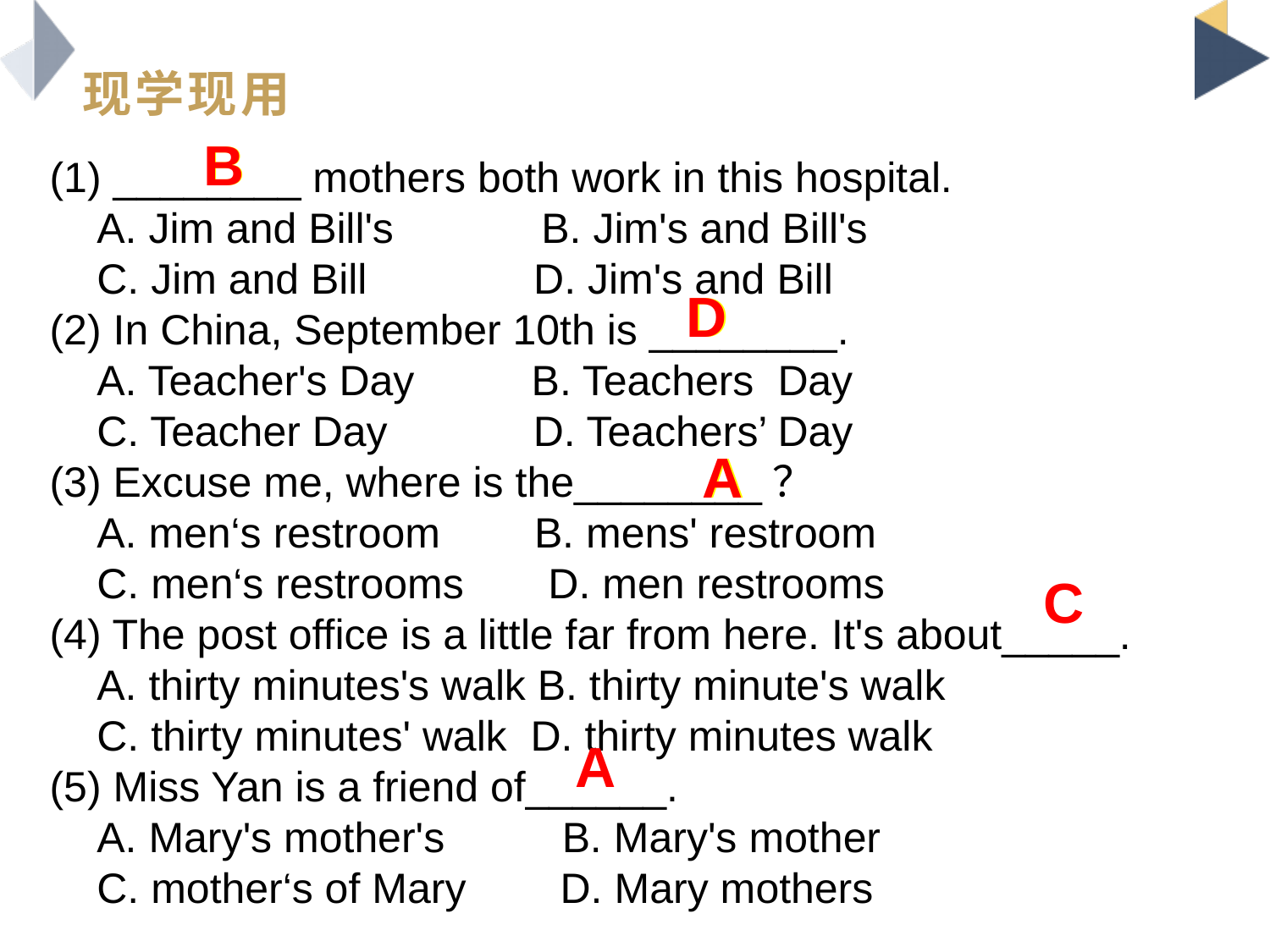

# 现学现用
B
B
(1) ________ mothers both work in this hospital.
    A. Jim and Bill's　　　B. Jim's and Bill's
    C. Jim and Bill　　　  D. Jim's and Bill
(2) In China, September 10th is ________.
    A. Teacher's Day 　　B. Teachers  Day
    C. Teacher Day 　　   D. Teachers’ Day
(3) Excuse me, where is the________？
    A. men‘s restroom 　  B. mens' restroom
    C. men‘s restrooms 　 D. men restrooms
(4) The post office is a little far from here. It's about_____.
    A. thirty minutes's walk B. thirty minute's walk
    C. thirty minutes' walk  D. thirty minutes walk
(5) Miss Yan is a friend of______.
    A. Mary's mother's 　　B. Mary's mother
    C. mother‘s of Mary 　  D. Mary mothers
D
D
A
A
C
A